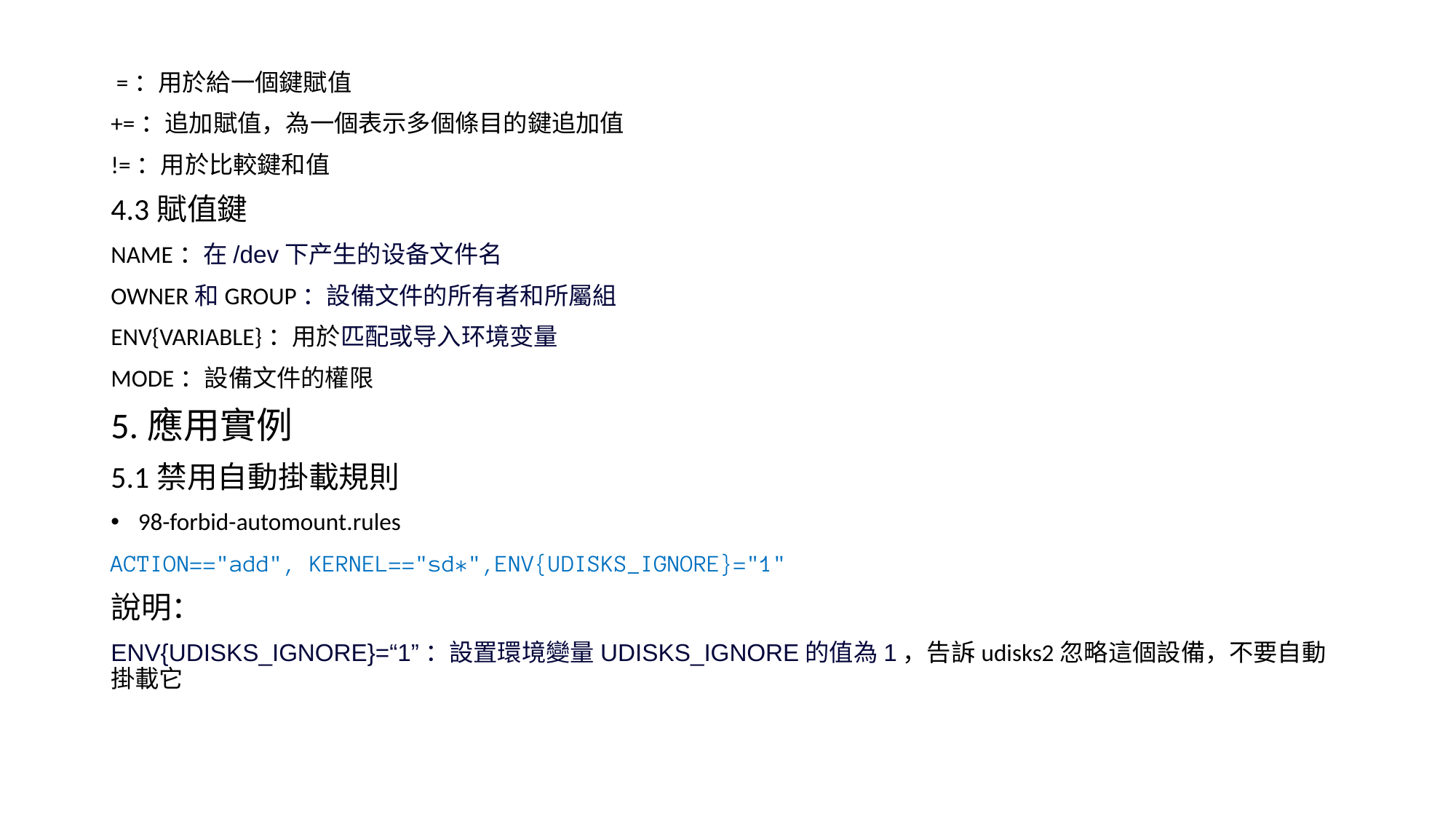

=：用於給一個鍵賦值
+=：追加賦值，為一個表示多個條目的鍵追加值
!=：用於比較鍵和值
4.3賦值鍵
NAME：在/dev下产生的设备文件名
OWNER和GROUP：設備文件的所有者和所屬組
ENV{VARIABLE}：用於匹配或导入环境变量
MODE：設備文件的權限
5.應用實例
5.1禁用自動掛載規則
98-forbid-automount.rules
ACTION=="add", KERNEL=="sd*",ENV{UDISKS_IGNORE}="1"
說明：
ENV{UDISKS_IGNORE}=“1”：設置環境變量UDISKS_IGNORE的值為1，告訴udisks2忽略這個設備，不要自動掛載它